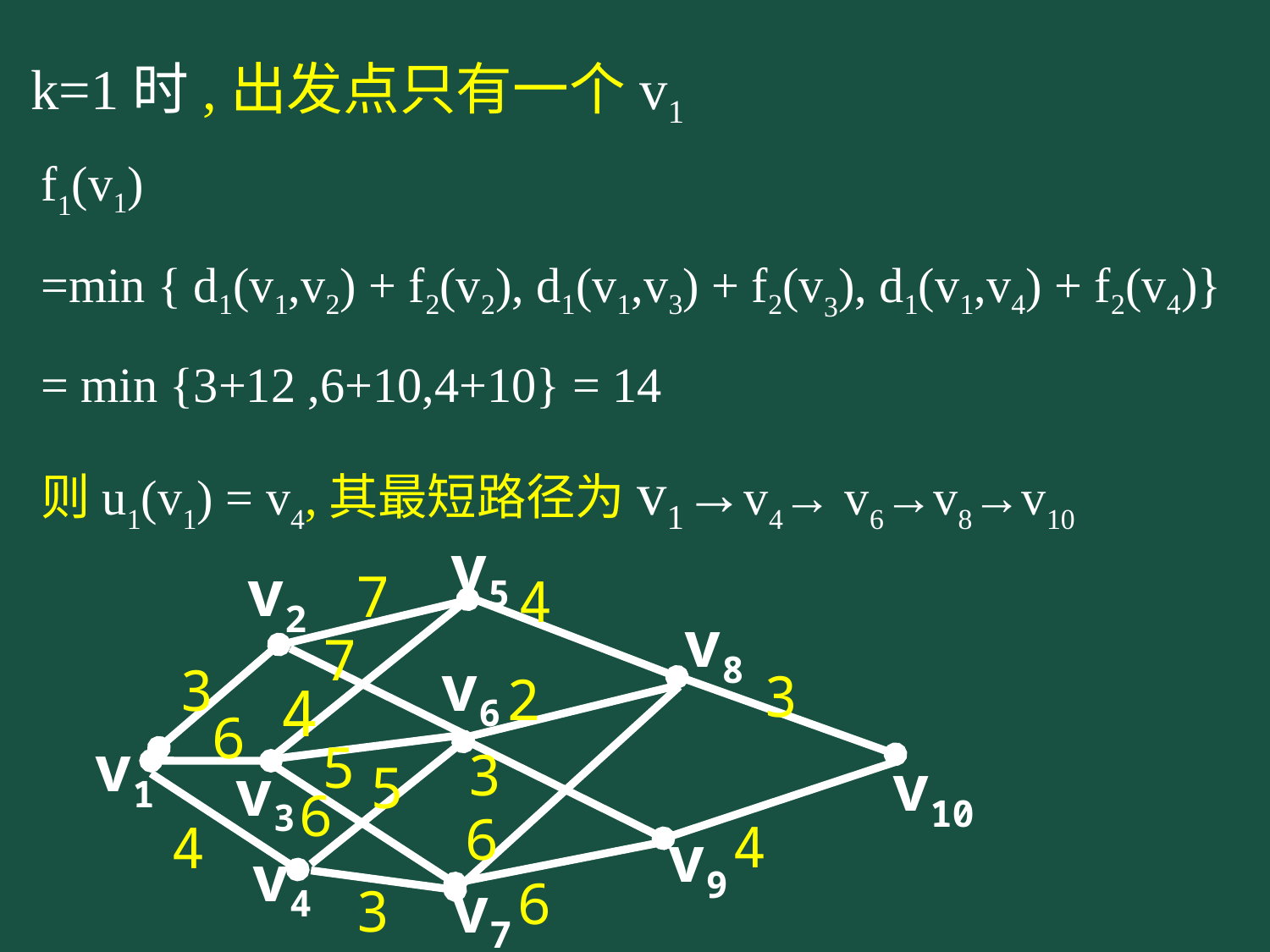

k=1时,出发点只有一个v1
f1(v1)
=min { d1(v1,v2) + f2(v2), d1(v1,v3) + f2(v3), d1(v1,v4) + f2(v4)}
= min {3+12 ,6+10,4+10} = 14
则u1(v1) = v4,其最短路径为v1→v4→ v6→v8→v10
v5
v2
7
4
v8

7
v6

3
3
2
4

6
v1
5
3

v10
5
v3

6
6
4
4
v9
v4

6

v7
3